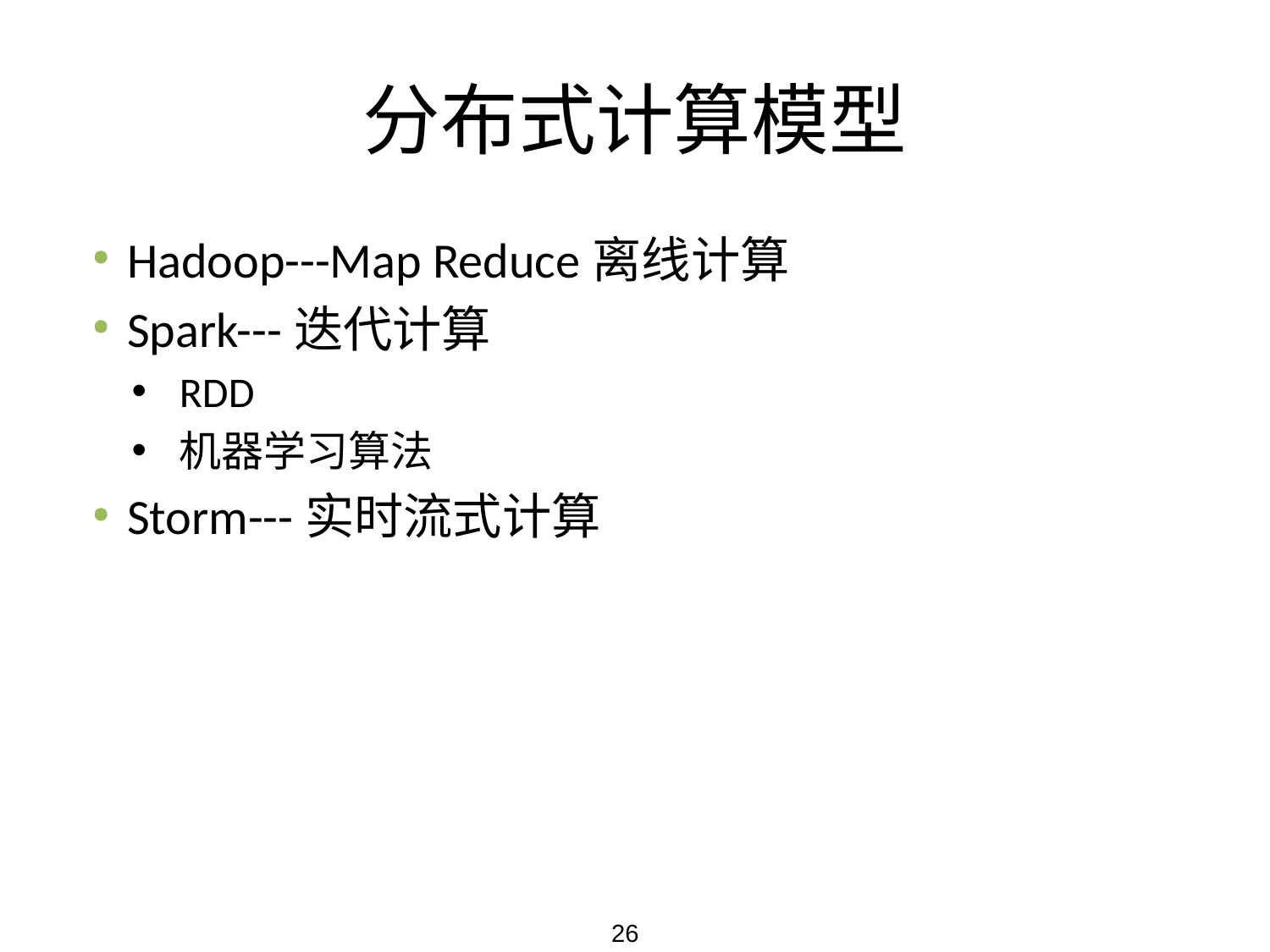

# 分布式计算模型
Hadoop---Map Reduce离线计算
Spark---迭代计算
RDD
机器学习算法
Storm---实时流式计算